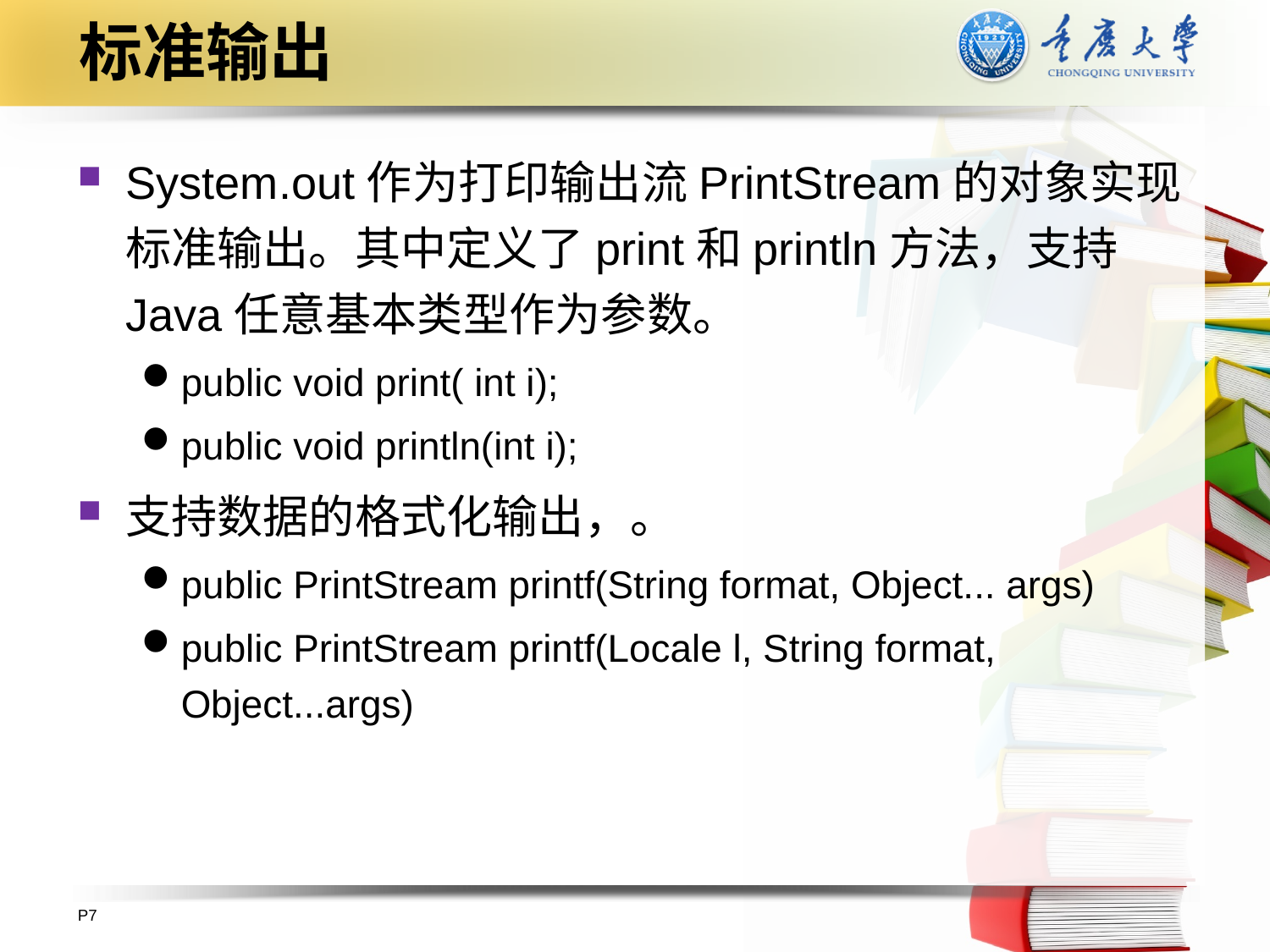

# 标准输出
System.out作为打印输出流PrintStream的对象实现标准输出。其中定义了print和println方法，支持Java任意基本类型作为参数。
public void print( int i);
public void println(int i);
支持数据的格式化输出，。
public PrintStream printf(String format, Object... args)
public PrintStream printf(Locale l, String format, Object...args)
P7